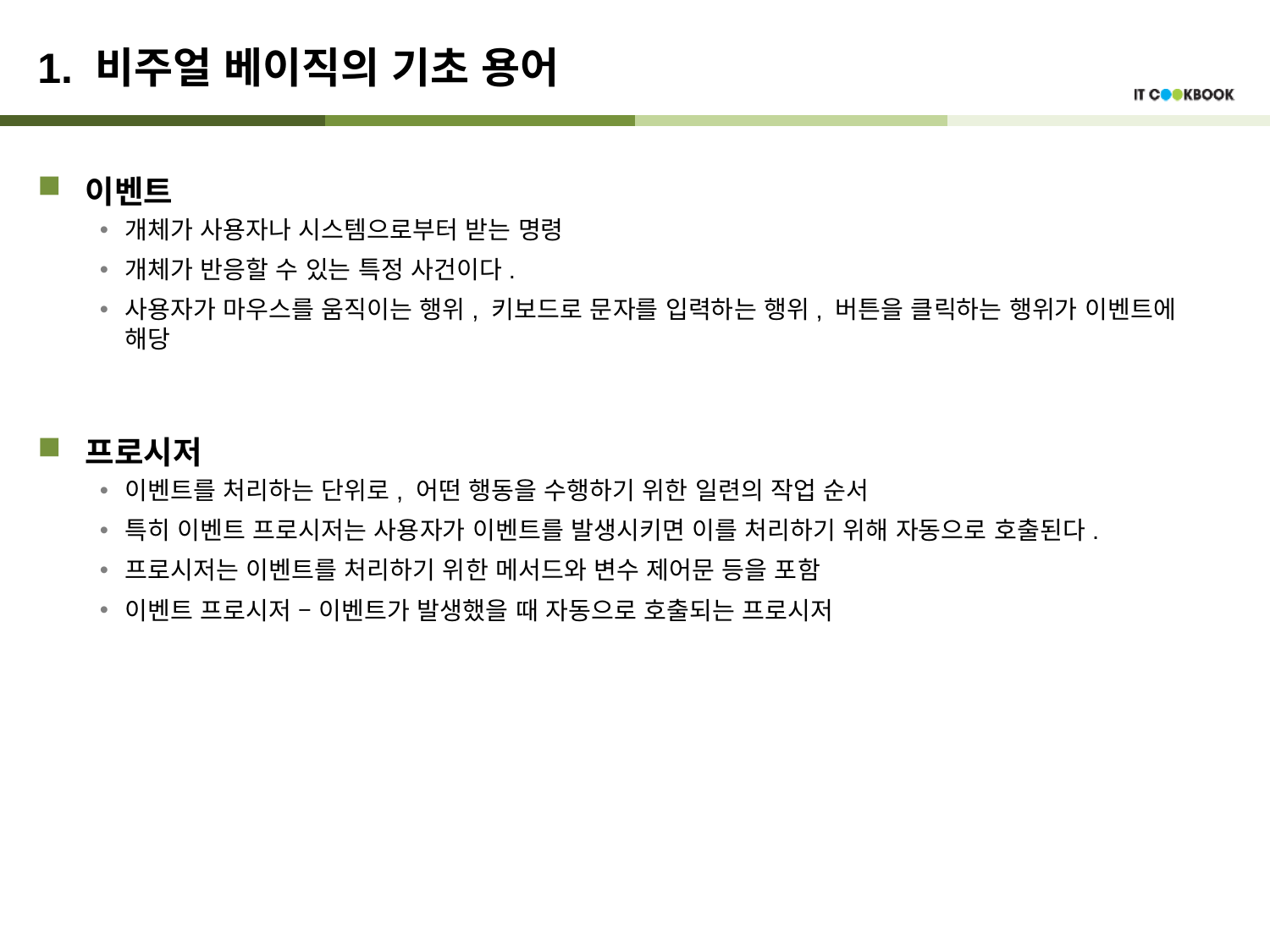

# 1. 비주얼 베이직의 기초 용어
이벤트
개체가 사용자나 시스템으로부터 받는 명령
개체가 반응할 수 있는 특정 사건이다.
사용자가 마우스를 움직이는 행위, 키보드로 문자를 입력하는 행위, 버튼을 클릭하는 행위가 이벤트에 해당

프로시저
이벤트를 처리하는 단위로, 어떤 행동을 수행하기 위한 일련의 작업 순서
특히 이벤트 프로시저는 사용자가 이벤트를 발생시키면 이를 처리하기 위해 자동으로 호출된다.
프로시저는 이벤트를 처리하기 위한 메서드와 변수 제어문 등을 포함
이벤트 프로시저 – 이벤트가 발생했을 때 자동으로 호출되는 프로시저